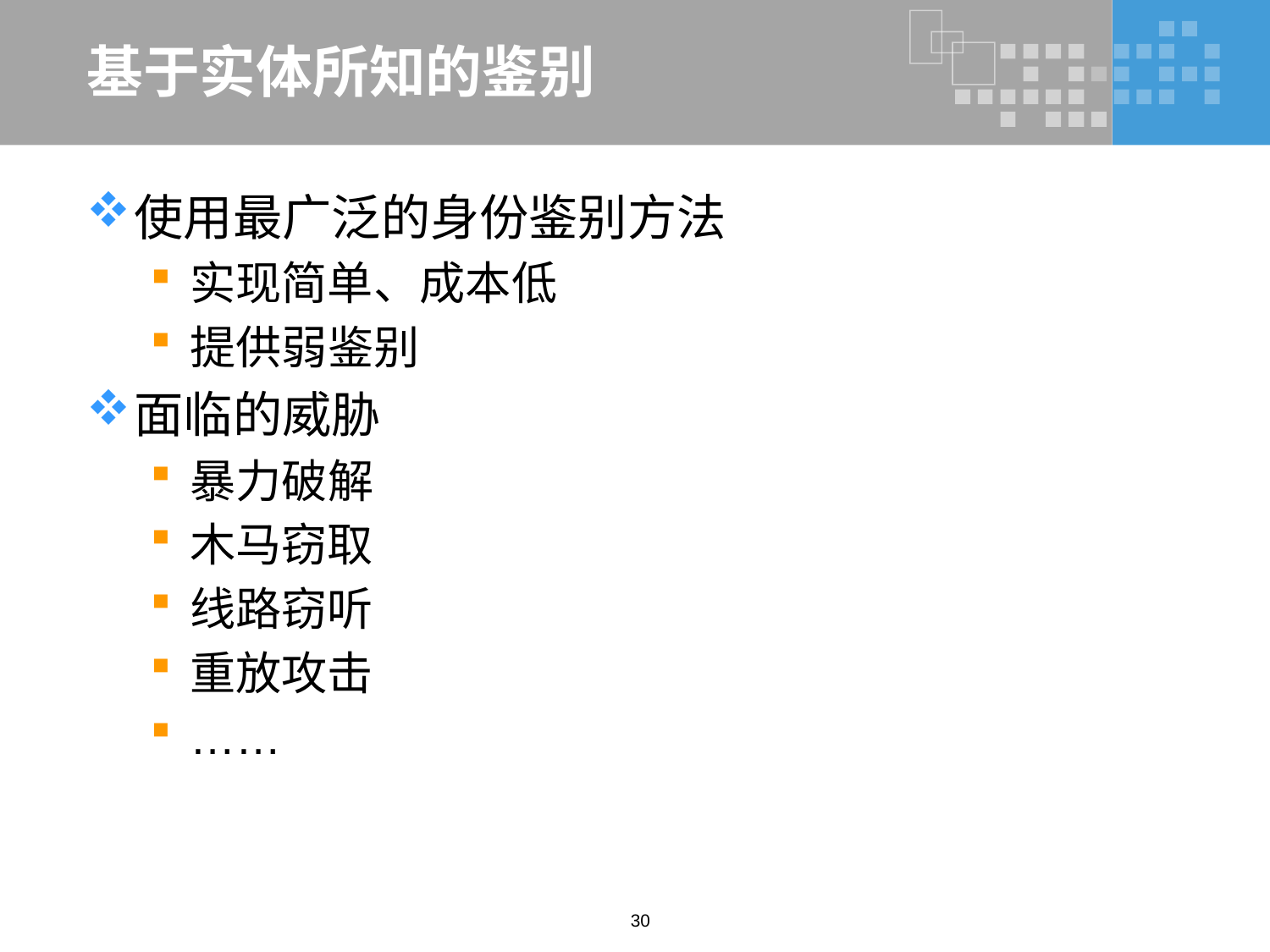

# 基于实体所知的鉴别
使用最广泛的身份鉴别方法
实现简单、成本低
提供弱鉴别
面临的威胁
暴力破解
木马窃取
线路窃听
重放攻击
……

30